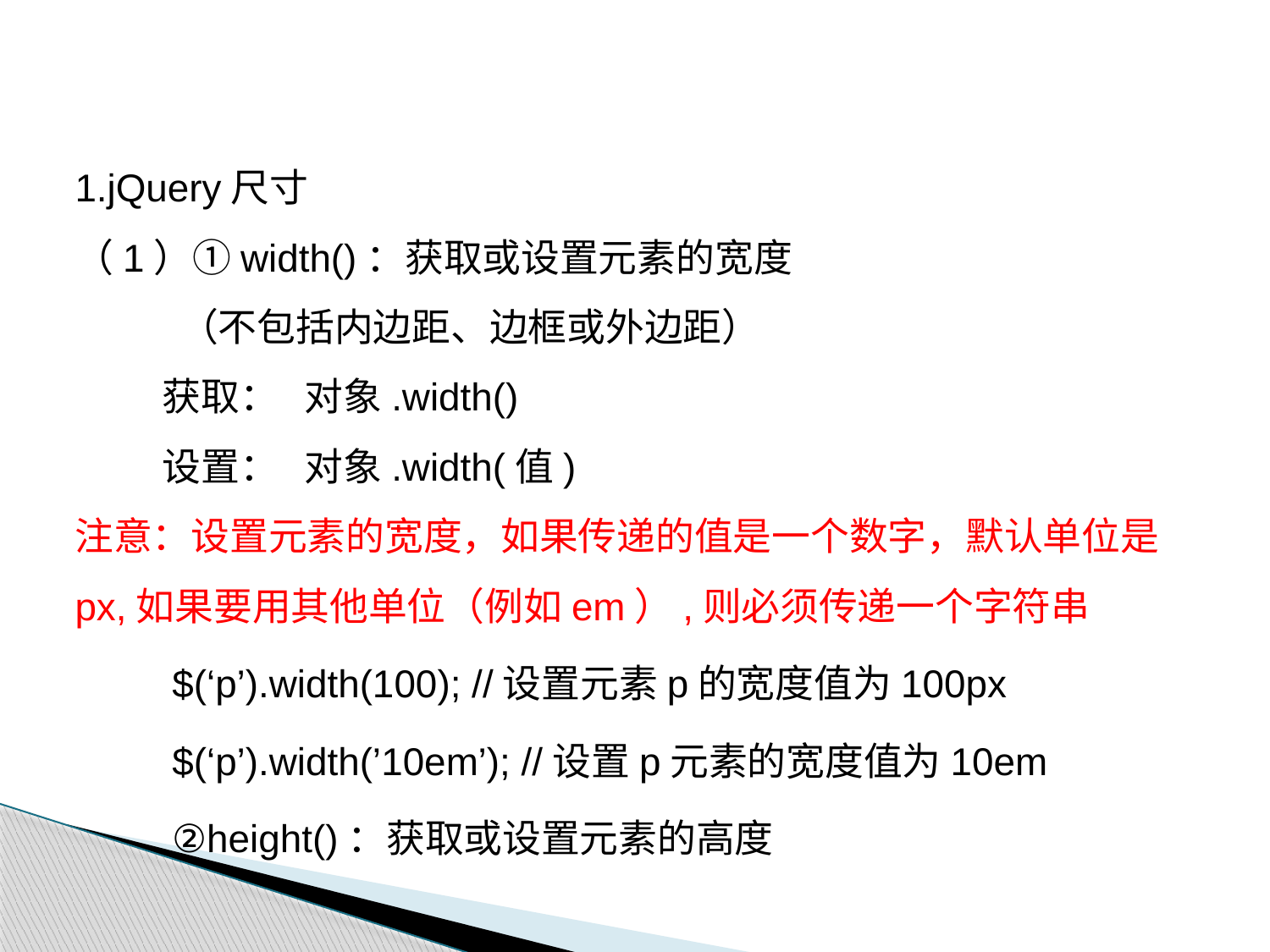

1.jQuery尺寸
（1）①width()：获取或设置元素的宽度
           （不包括内边距、边框或外边距）
         获取：   对象.width()
         设置：   对象.width(值)
注意：设置元素的宽度，如果传递的值是一个数字，默认单位是px,如果要用其他单位（例如em）,则必须传递一个字符串
         $(‘p’).width(100); //设置元素p的宽度值为100px
         $(‘p’).width(’10em’); //设置p元素的宽度值为10em
         ②height()：获取或设置元素的高度